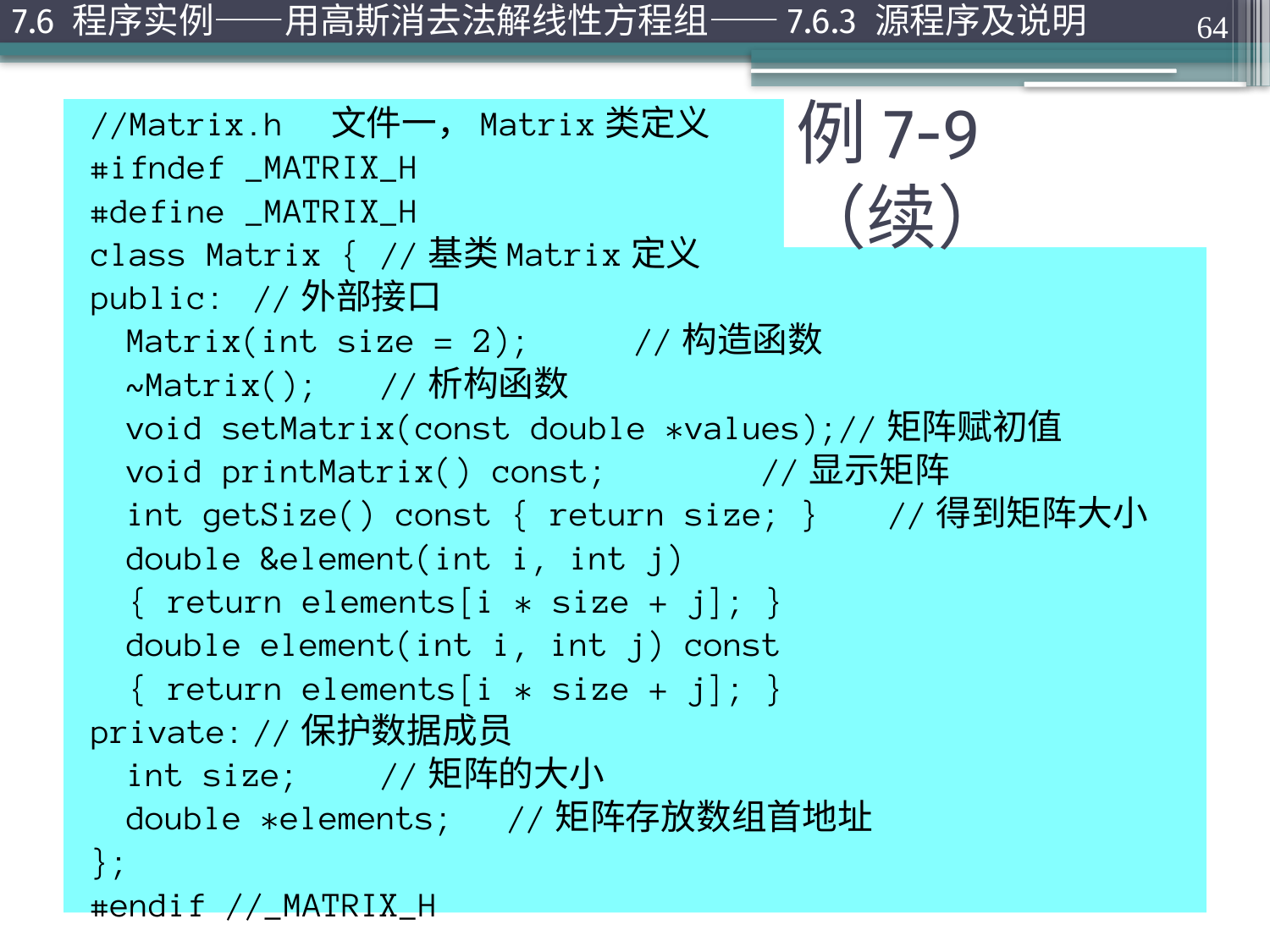

7.6 程序实例——用高斯消去法解线性方程组——7.6.3 源程序及说明
64
//Matrix.h  文件一，Matrix类定义
#ifndef _MATRIX_H
#define _MATRIX_H
class Matrix {	//基类Matrix定义
public:	//外部接口
	Matrix(int size = 2);	//构造函数
	~Matrix();	//析构函数
	void setMatrix(const double *values);//矩阵赋初值
	void printMatrix() const;		//显示矩阵
	int getSize() const { return size; }	//得到矩阵大小
	double &element(int i, int j)
  { return elements[i * size + j]; }
	double element(int i, int j) const
  { return elements[i * size + j]; }
private:	//保护数据成员
	int size;	//矩阵的大小
	double *elements;	//矩阵存放数组首地址
};
#endif //_MATRIX_H
# 例7-9（续）